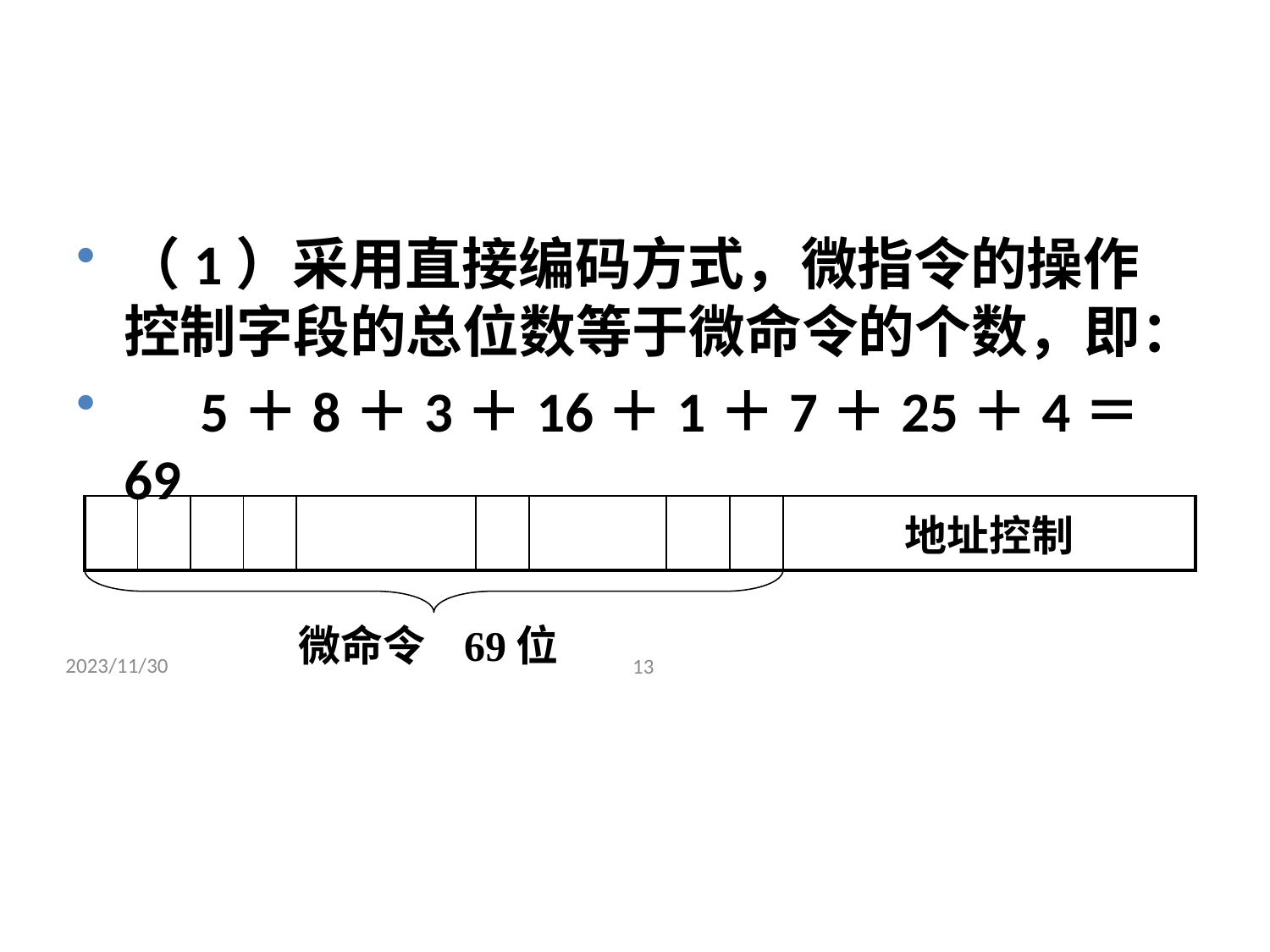

#
（1）采用直接编码方式，微指令的操作控制字段的总位数等于微命令的个数，即：
      5＋8＋3＋16＋1＋7＋25＋4＝69

|  |  |  |  |  |  |  |  |  | 地址控制 |
| --- | --- | --- | --- | --- | --- | --- | --- | --- | --- |

微命令   69位
2023/11/30
13